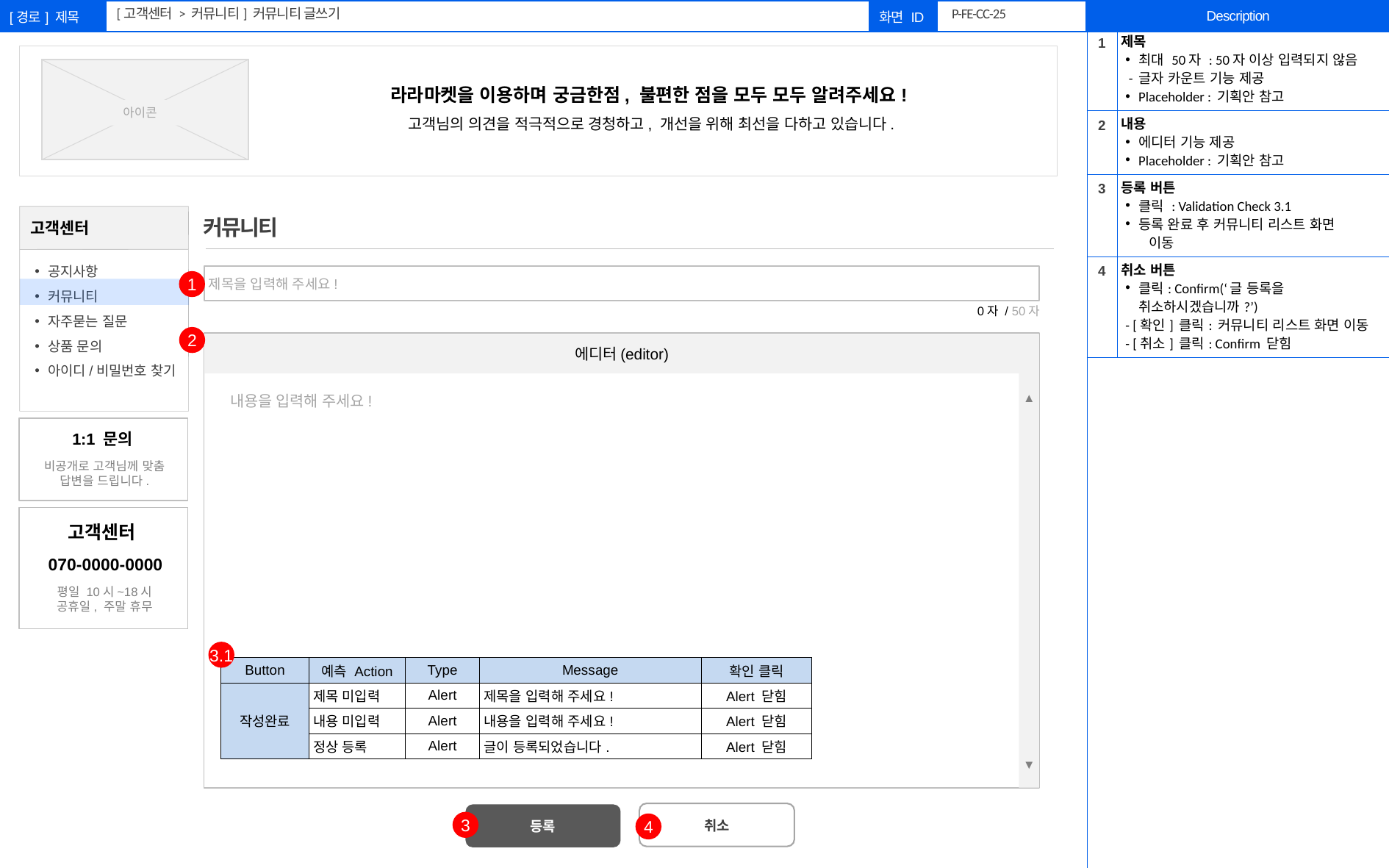

[고객센터 > 커뮤니티] 커뮤니티 글쓰기
# P-FE-CC-25
| 1 | 제목 최대 50자 : 50자 이상 입력되지 않음 - 글자 카운트 기능 제공 Placeholder : 기획안 참고 |
| --- | --- |
| 2 | 내용 에디터 기능 제공 Placeholder : 기획안 참고 |
| 3 | 등록 버튼 클릭 : Validation Check 3.1 등록 완료 후 커뮤니티 리스트 화면 이동 |
| 4 | 취소 버튼 클릭: Confirm(‘글 등록을 취소하시겠습니까?’) - [확인] 클릭: 커뮤니티 리스트 화면 이동 - [취소] 클릭: Confirm 닫힘 |
|  |  |

아이콘
라라마켓을 이용하며 궁금한점, 불편한 점을 모두 모두 알려주세요!
고객님의 의견을 적극적으로 경청하고, 개선을 위해 최선을 다하고 있습니다.
커뮤니티
제목을 입력해 주세요!
1

0자 / 50자
2

에디터(editor)
▲

▼
내용을 입력해 주세요!
3.1
| Button | 예측 Action | Type | Message | 확인 클릭 |
| --- | --- | --- | --- | --- |
| 작성완료 | 제목 미입력 | Alert | 제목을 입력해 주세요! | Alert 닫힘 |
|  | 내용 미입력 | Alert | 내용을 입력해 주세요! | Alert 닫힘 |
|  | 정상 등록 | Alert | 글이 등록되었습니다. | Alert 닫힘 |
취소
등록
3
4